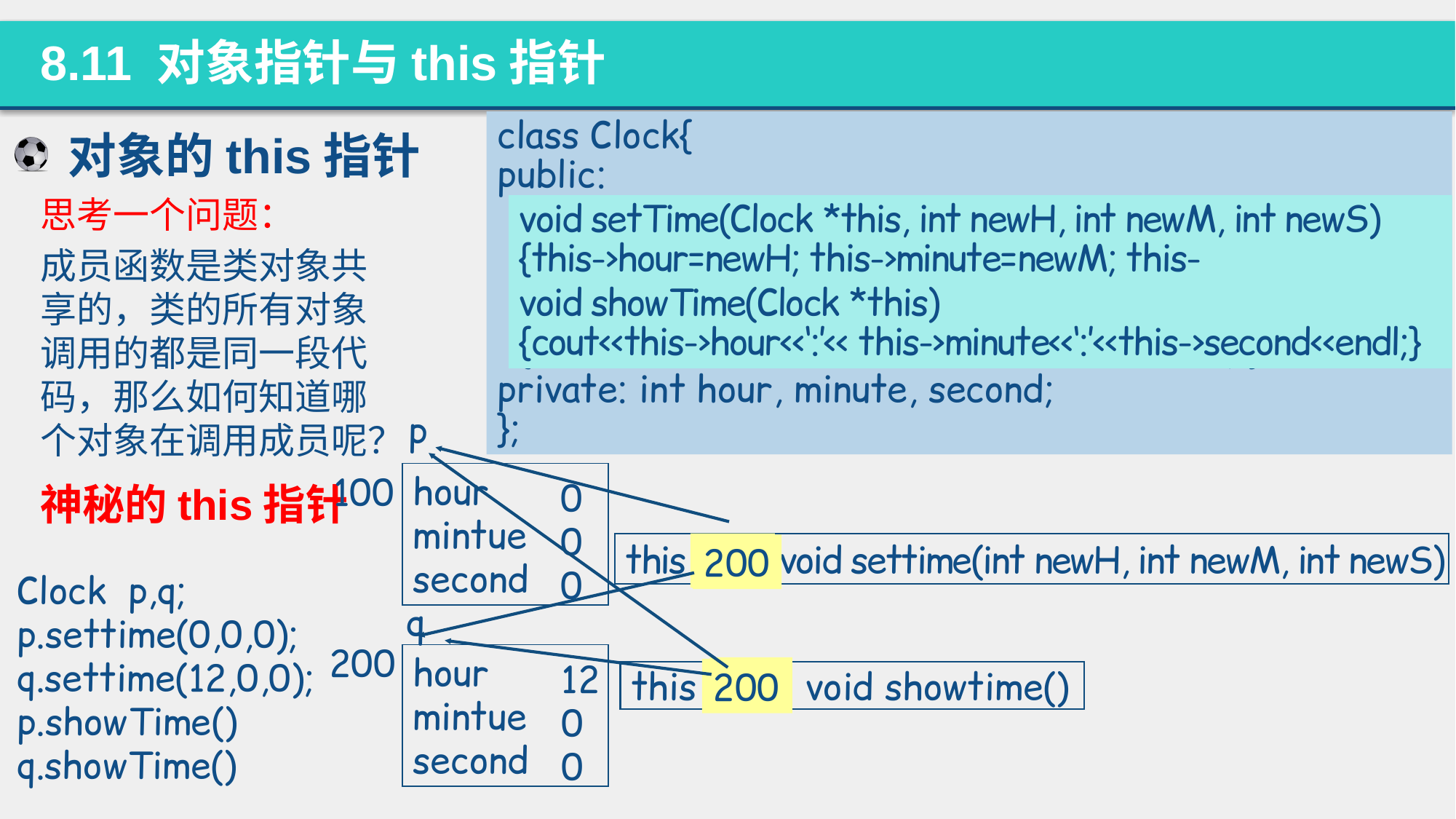

8.11 对象指针与this指针
对象的this指针
class Clock{
public:
  void setTime(int newH, int newM, int newS)
  {hour = newH; minute = newM; second = newS; }
  void showTime()
  {cout<<hour<<“:”<<minute<<“:”<<second<<endl; }
private: int hour, minute, second;
};
思考一个问题：
void setTime(Clock *this, int newH, int newM, int newS)
{this->hour=newH; this->minute=newM; this->second=newS;}
成员函数是类对象共享的，类的所有对象调用的都是同一段代码，那么如何知道哪个对象在调用成员呢？
void showTime(Clock *this)
{cout<<this->hour<<‘:’<< this->minute<<‘:’<<this->second<<endl;}
p
hour
mintue
second
100

神秘的this指针
0
0
0
this          void settime(int newH, int newM, int newS)
100
200
Clock  p,q;
p.settime(0,0,0);
q.settime(12,0,0);
p.showTime()
q.showTime()

q
200
hour
mintue
second

12
0
0
100
200
this          void showtime()